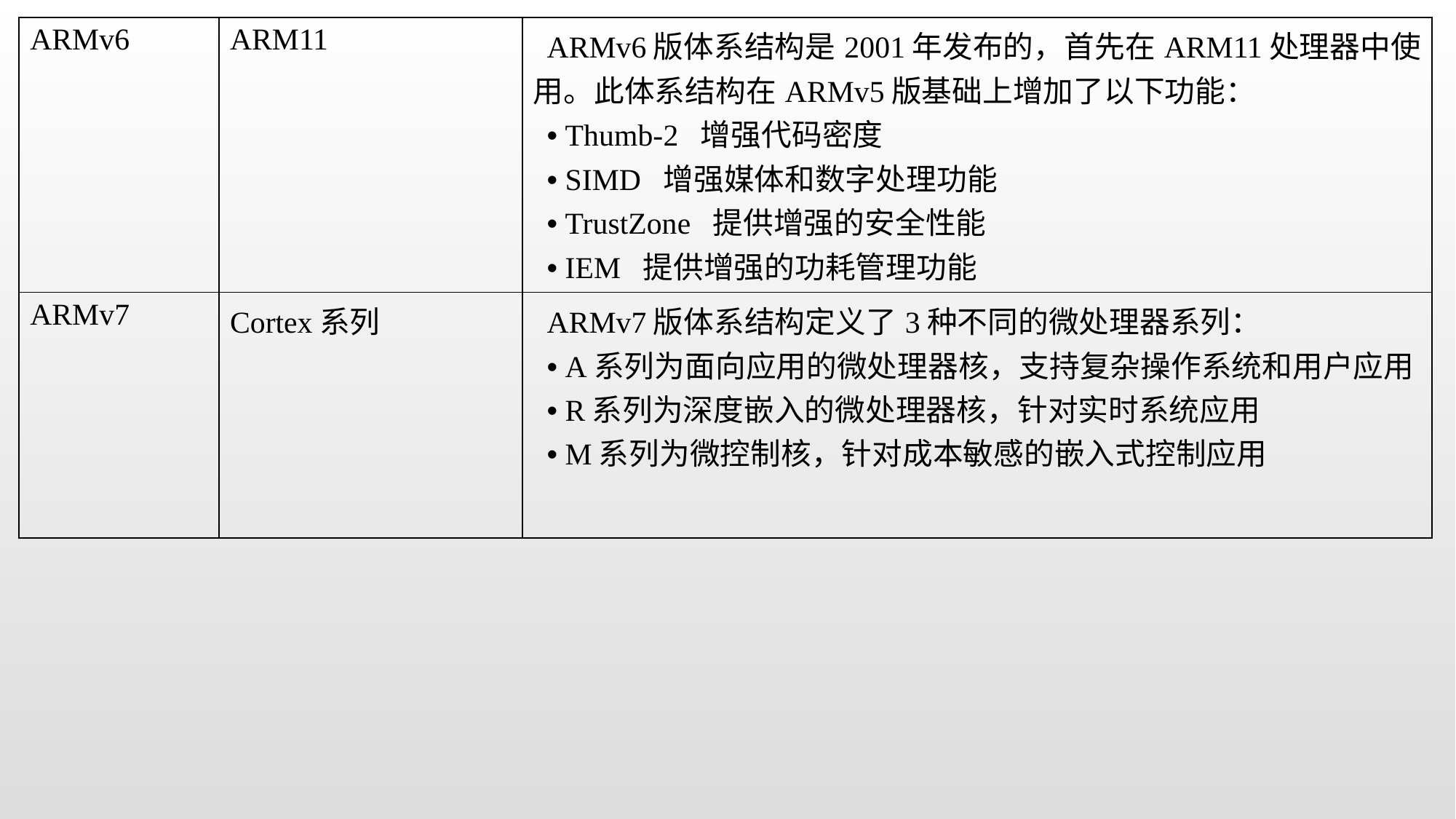

| ARMv6 | ARM11 | ARMv6版体系结构是2001年发布的，首先在ARM11处理器中使用。此体系结构在ARMv5版基础上增加了以下功能： • Thumb-2 增强代码密度 • SIMD 增强媒体和数字处理功能 • TrustZone 提供增强的安全性能 • IEM 提供增强的功耗管理功能 |
| --- | --- | --- |
| ARMv7 | Cortex系列 | ARMv7版体系结构定义了3种不同的微处理器系列： • A系列为面向应用的微处理器核，支持复杂操作系统和用户应用 • R系列为深度嵌入的微处理器核，针对实时系统应用 • M系列为微控制核，针对成本敏感的嵌入式控制应用 |